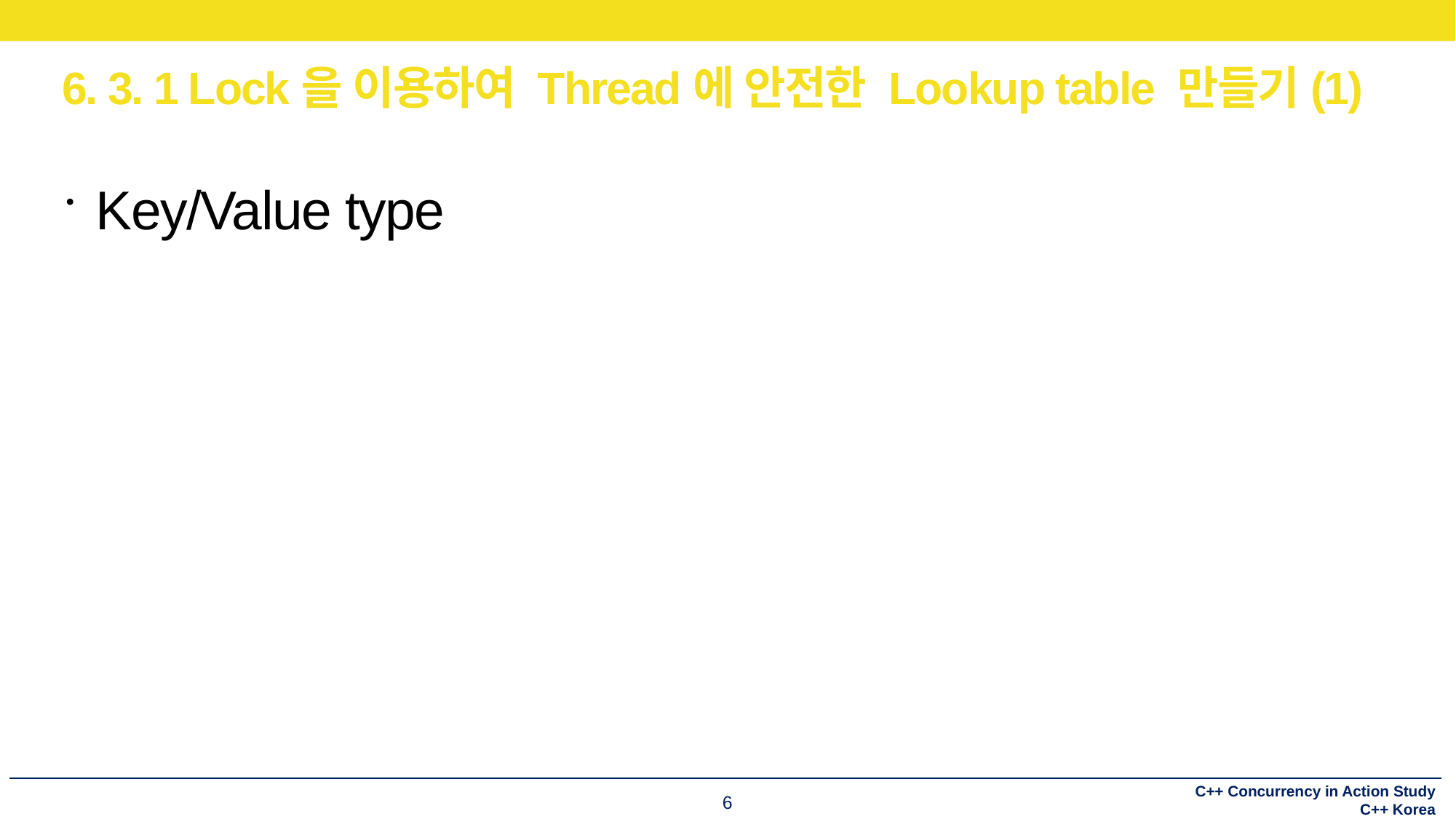

# 6. 3. 1 Lock을 이용하여 Thread에 안전한 Lookup table 만들기(1)
Key/Value type

6